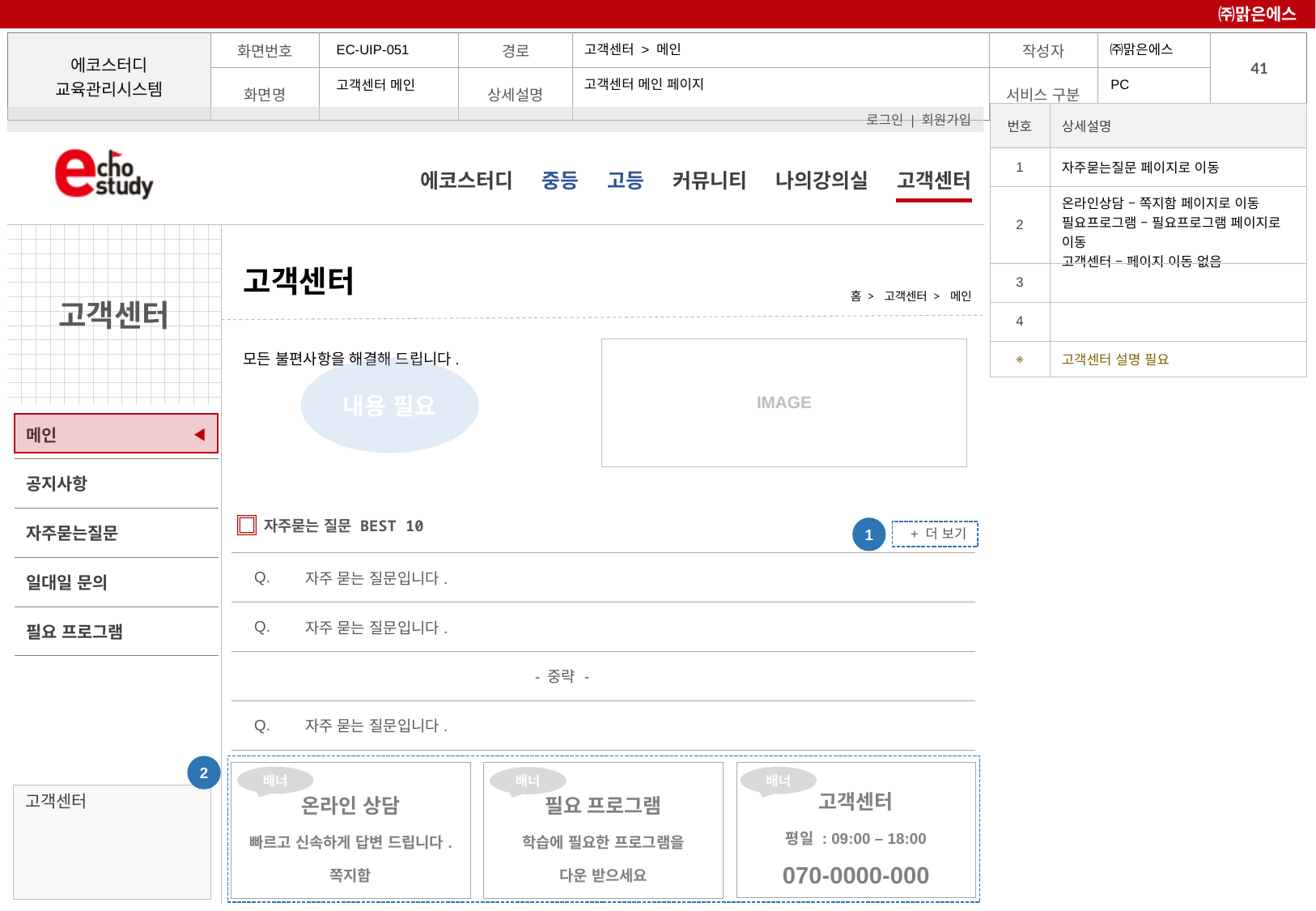

㈜맑은에스
고객센터 > 메인
EC-UIP-051
PC
고객센터 메인 페이지
고객센터 메인
| 번호 | 상세설명 |
| --- | --- |
| 1 | 자주묻는질문 페이지로 이동 |
| 2 | 온라인상담 – 쪽지함 페이지로 이동 필요프로그램 – 필요프로그램 페이지로 이동 고객센터 – 페이지 이동 없음 |
| 3 |  |
| 4 |  |
| ※ | 고객센터 설명 필요 |
# 고객센터
홈 > 고객센터 > 메인
모든 불편사항을 해결해 드립니다.

| IMAGE |
| --- |
내용 필요
◀
자주묻는 질문 BEST 10

1
+ 더 보기

| Q. | 자주 묻는 질문입니다. |  |
| --- | --- | --- |
| Q. | 자주 묻는 질문입니다. |  |
|  | - 중략 - |  |
| Q. | 자주 묻는 질문입니다. |  |
2

| 온라인 상담 빠르고 신속하게 답변 드립니다. 쪽지함 |
| --- |
| 필요 프로그램 학습에 필요한 프로그램을 다운 받으세요 |
| --- |
| 고객센터 평일 : 09:00 – 18:00 070-0000-000 |
| --- |
배너
배너
배너